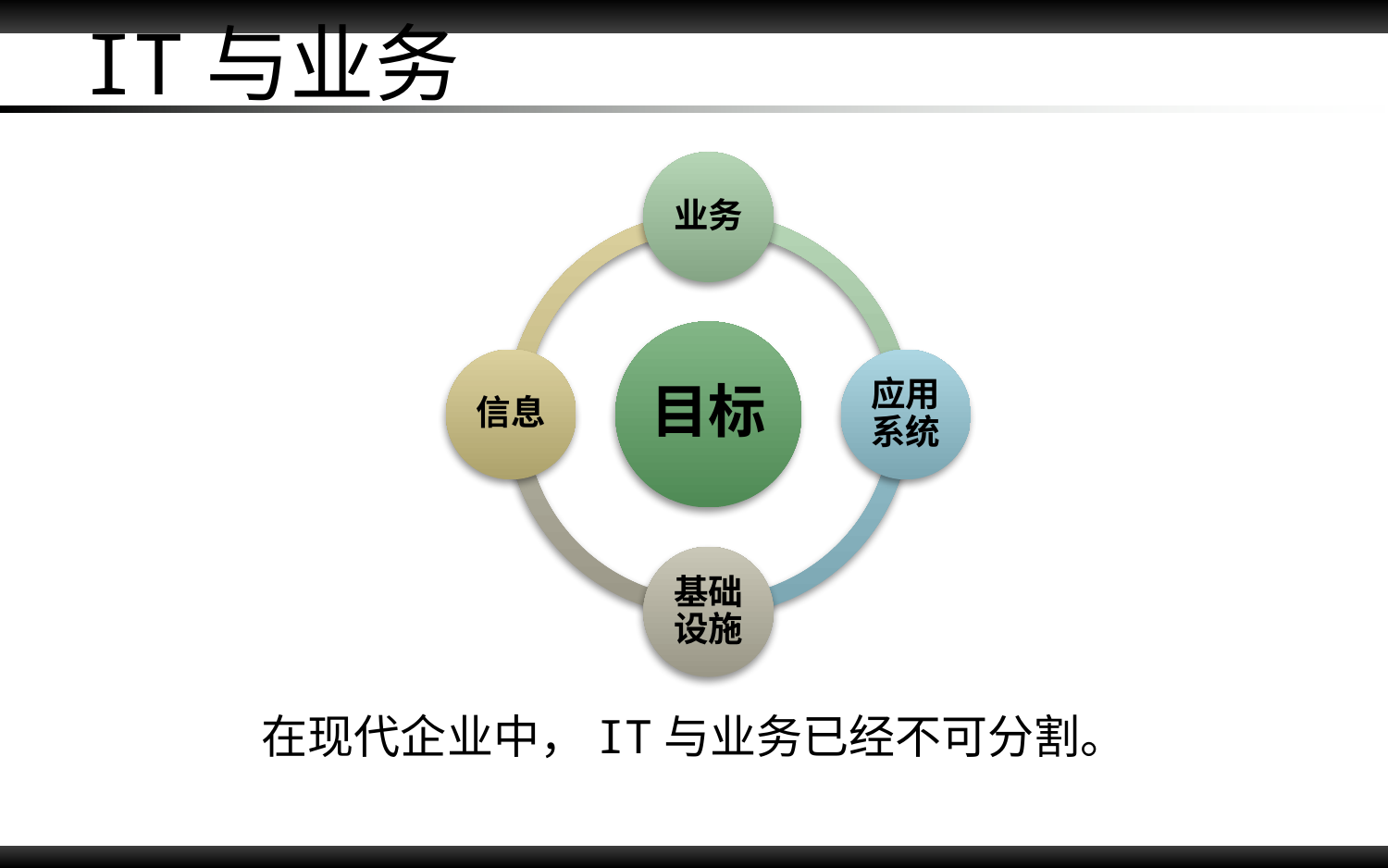

# IT与业务
目标
业务
应用系统
基础设施
信息
在现代企业中，IT与业务已经不可分割。